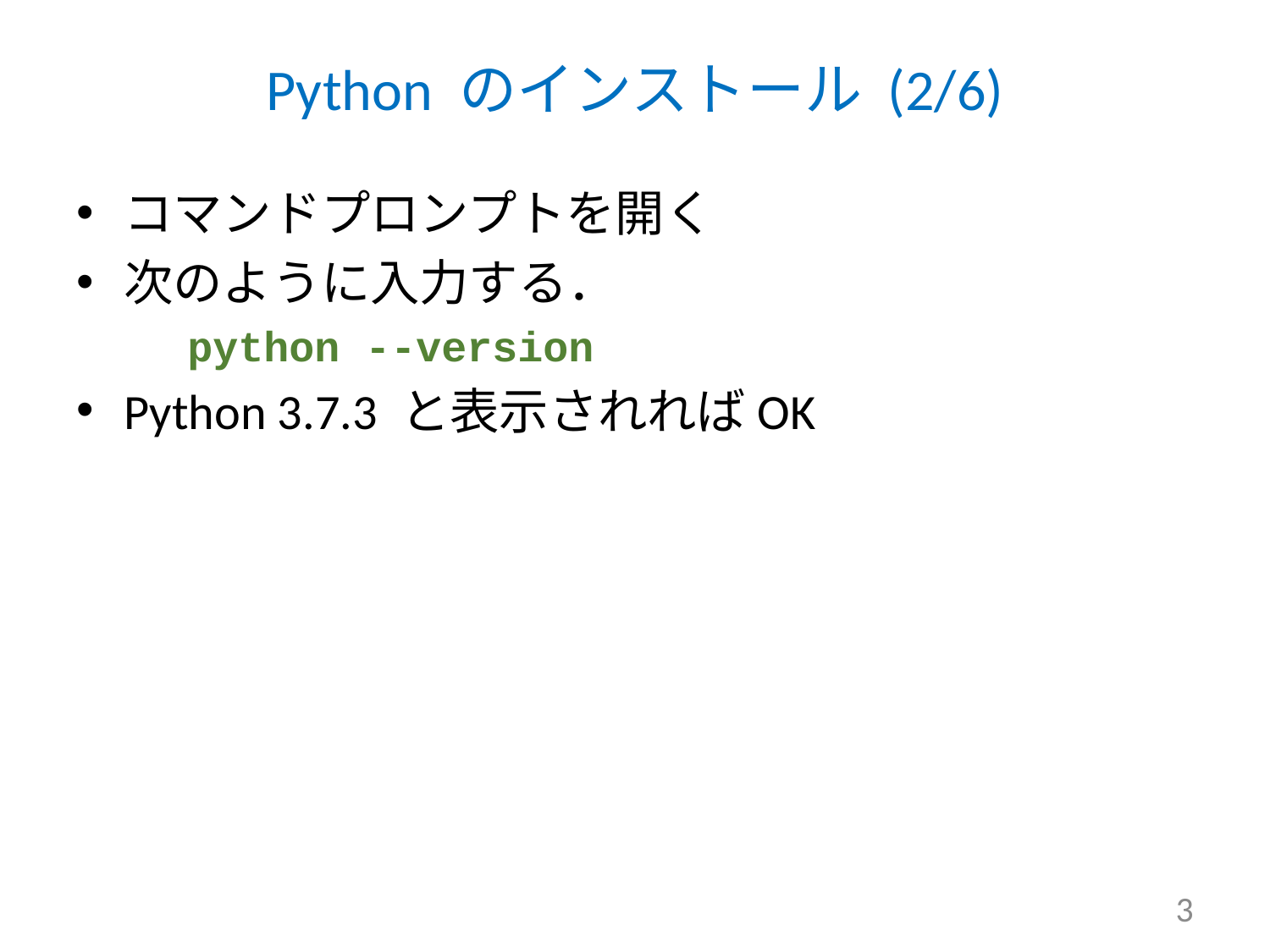

# Python のインストール (2/6)
コマンドプロンプトを開く
次のように入力する．
python --version
Python 3.7.3 と表示されればOK

3